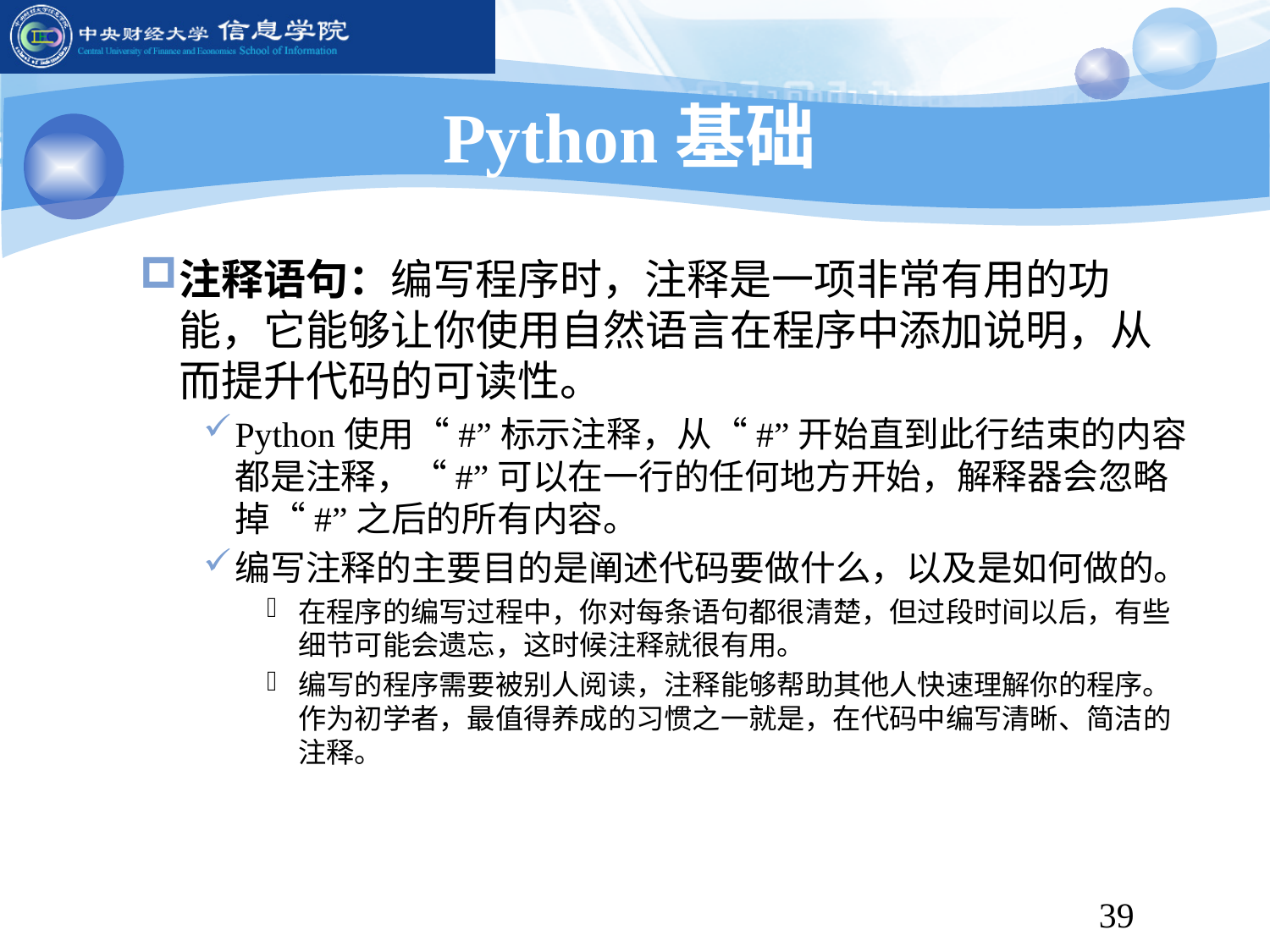

# Python基础
注释语句：编写程序时，注释是一项非常有用的功能，它能够让你使用自然语言在程序中添加说明，从而提升代码的可读性。
Python使用“#”标示注释，从“#”开始直到此行结束的内容都是注释，“#”可以在一行的任何地方开始，解释器会忽略掉“#”之后的所有内容。
编写注释的主要目的是阐述代码要做什么，以及是如何做的。
在程序的编写过程中，你对每条语句都很清楚，但过段时间以后，有些细节可能会遗忘，这时候注释就很有用。
编写的程序需要被别人阅读，注释能够帮助其他人快速理解你的程序。作为初学者，最值得养成的习惯之一就是，在代码中编写清晰、简洁的注释。